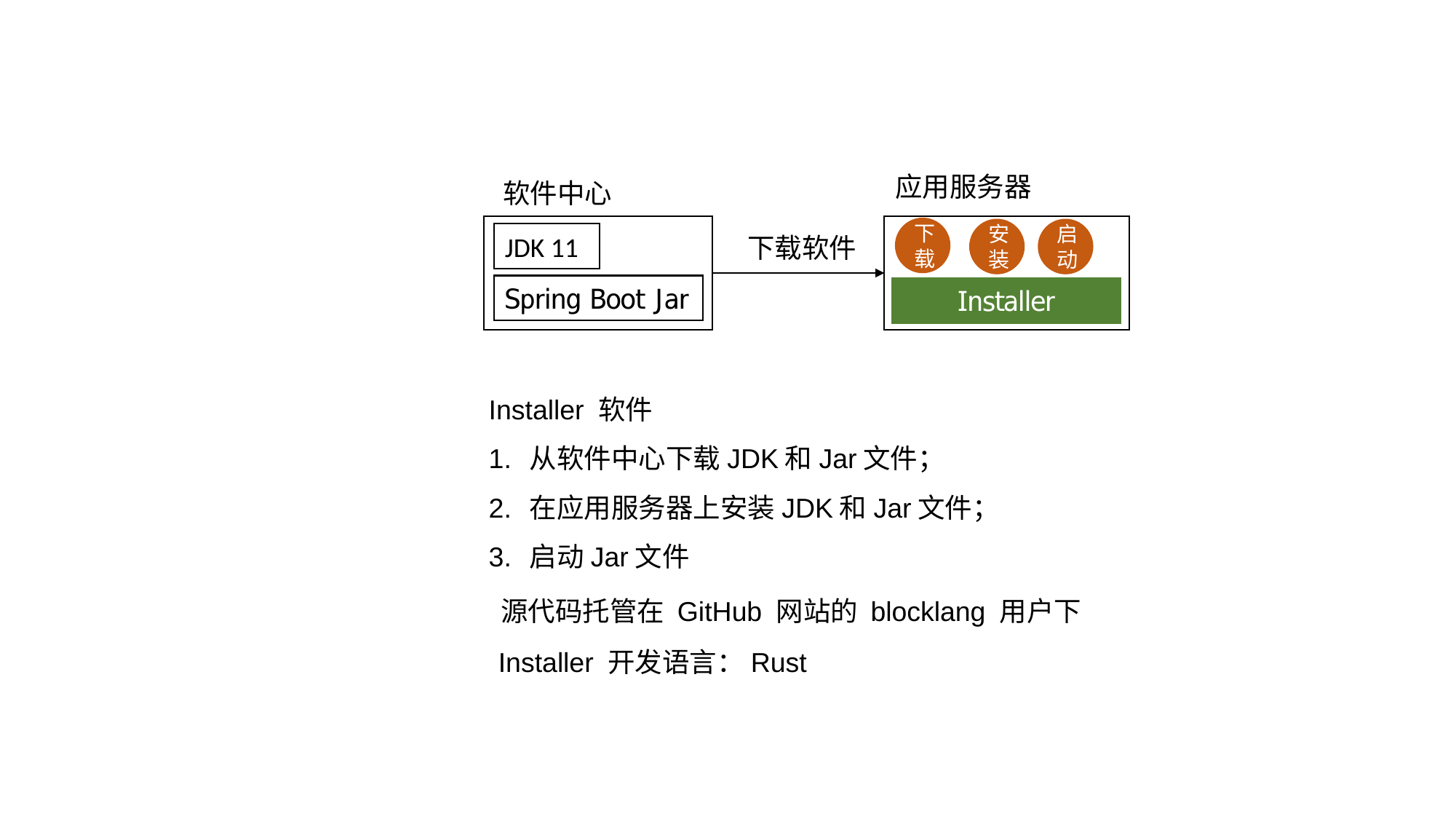

应用服务器
软件中心

下载
安装
启动
JDK 11
下载软件
Spring Boot Jar
Installer
Installer 软件
从软件中心下载JDK和Jar文件；
在应用服务器上安装JDK和Jar文件；
启动Jar文件
源代码托管在 GitHub 网站的 blocklang 用户下
Installer 开发语言：Rust